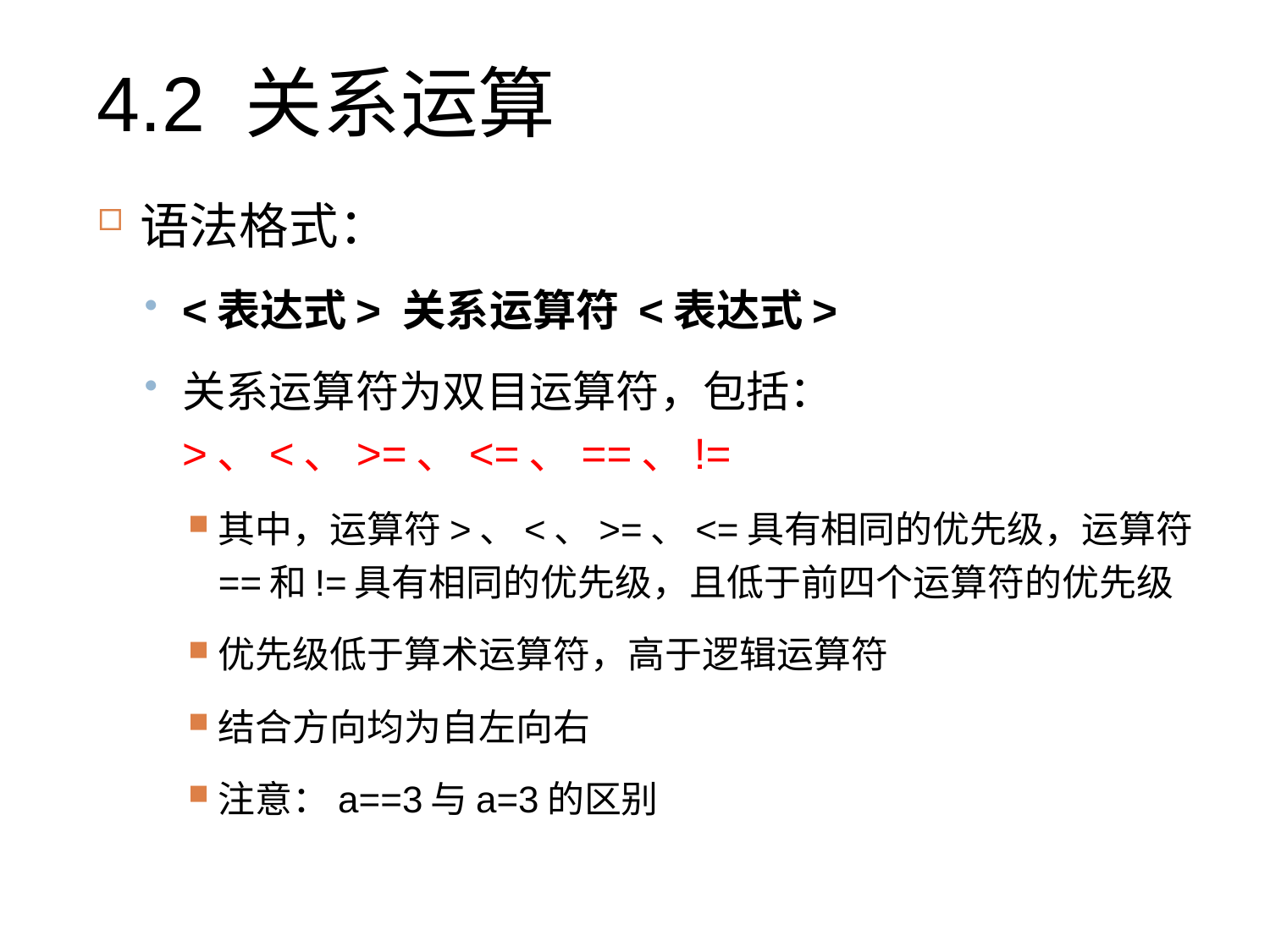

# 4.2 关系运算
语法格式：
<表达式> 关系运算符 <表达式>
关系运算符为双目运算符，包括：>、<、>=、<=、==、!=
其中，运算符>、<、>=、<=具有相同的优先级，运算符==和!=具有相同的优先级，且低于前四个运算符的优先级
优先级低于算术运算符，高于逻辑运算符
结合方向均为自左向右
注意：a==3与a=3的区别